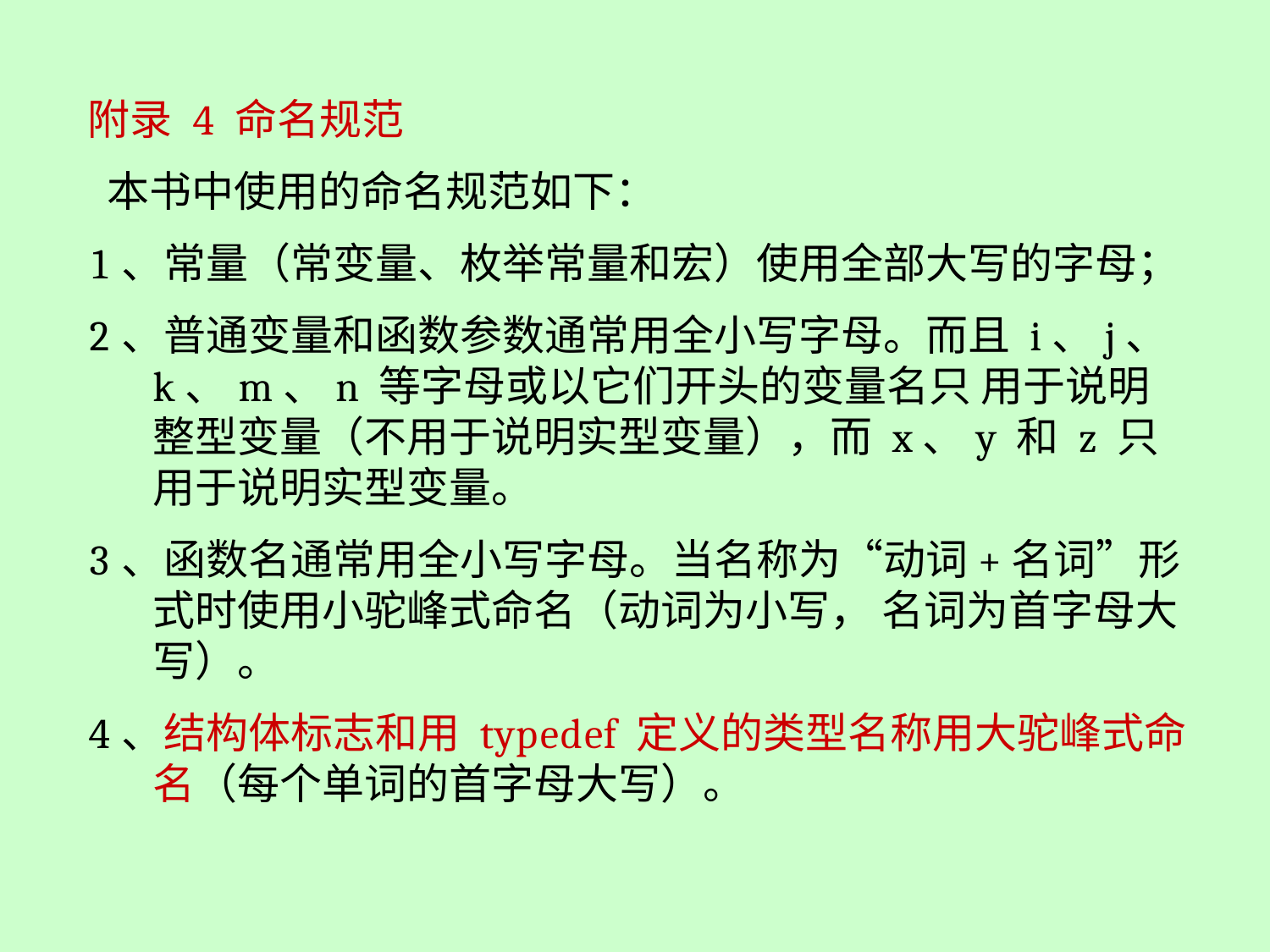

附录 4 命名规范
 本书中使用的命名规范如下：
1、常量（常变量、枚举常量和宏）使用全部大写的字母；
2、普通变量和函数参数通常用全小写字母。而且 i、j、k、m、n 等字母或以它们开头的变量名只 用于说明整型变量（不用于说明实型变量），而 x、y 和 z 只用于说明实型变量。
3、函数名通常用全小写字母。当名称为“动词+名词”形式时使用小驼峰式命名（动词为小写， 名词为首字母大写）。
4、结构体标志和用 typedef 定义的类型名称用大驼峰式命名（每个单词的首字母大写）。
15